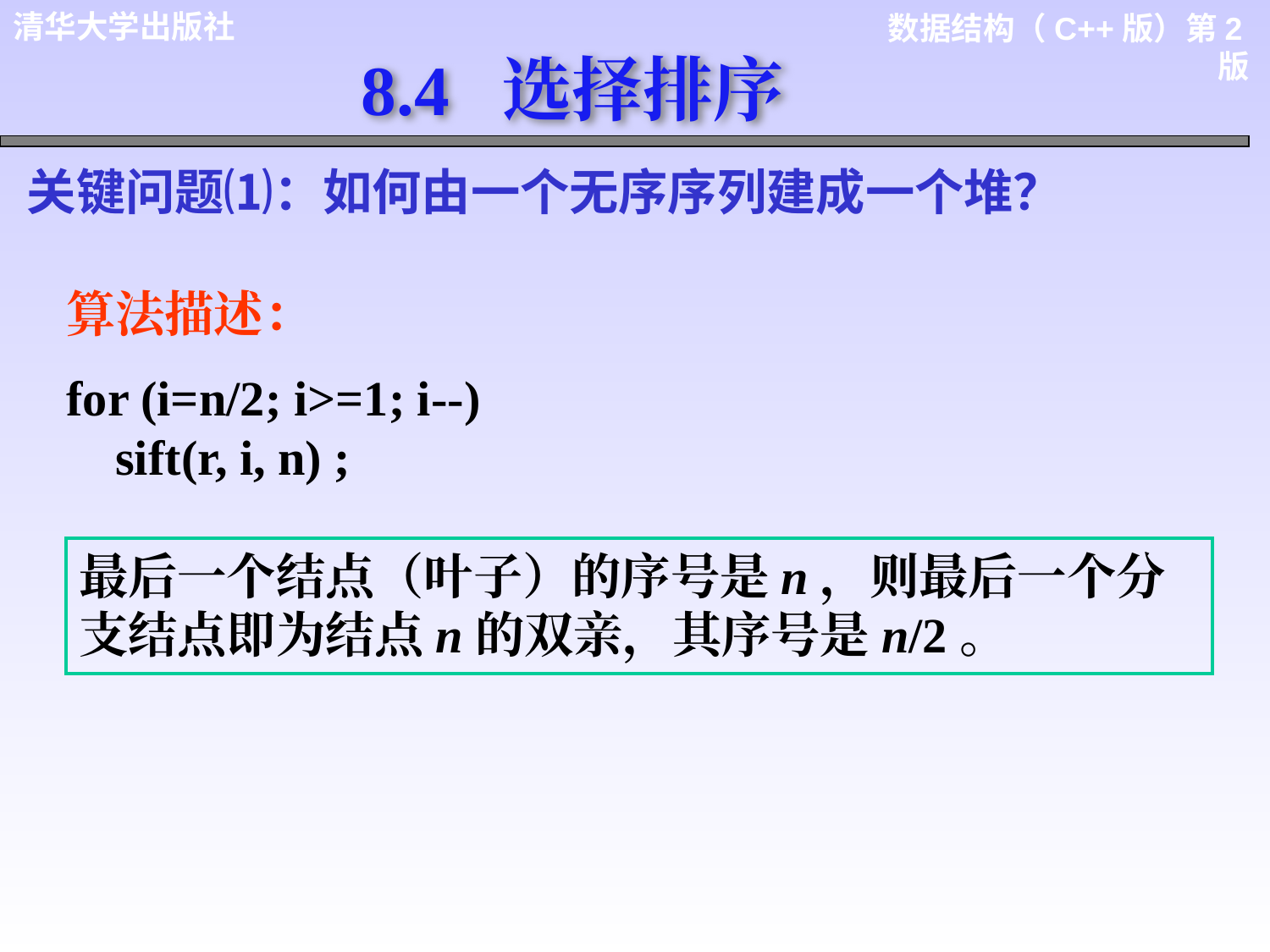

8.4  选择排序
关键问题⑴：如何由一个无序序列建成一个堆？
算法描述：
for (i=n/2; i>=1; i--)
    sift(r, i, n) ;
最后一个结点（叶子）的序号是n，则最后一个分支结点即为结点n的双亲，其序号是n/2。